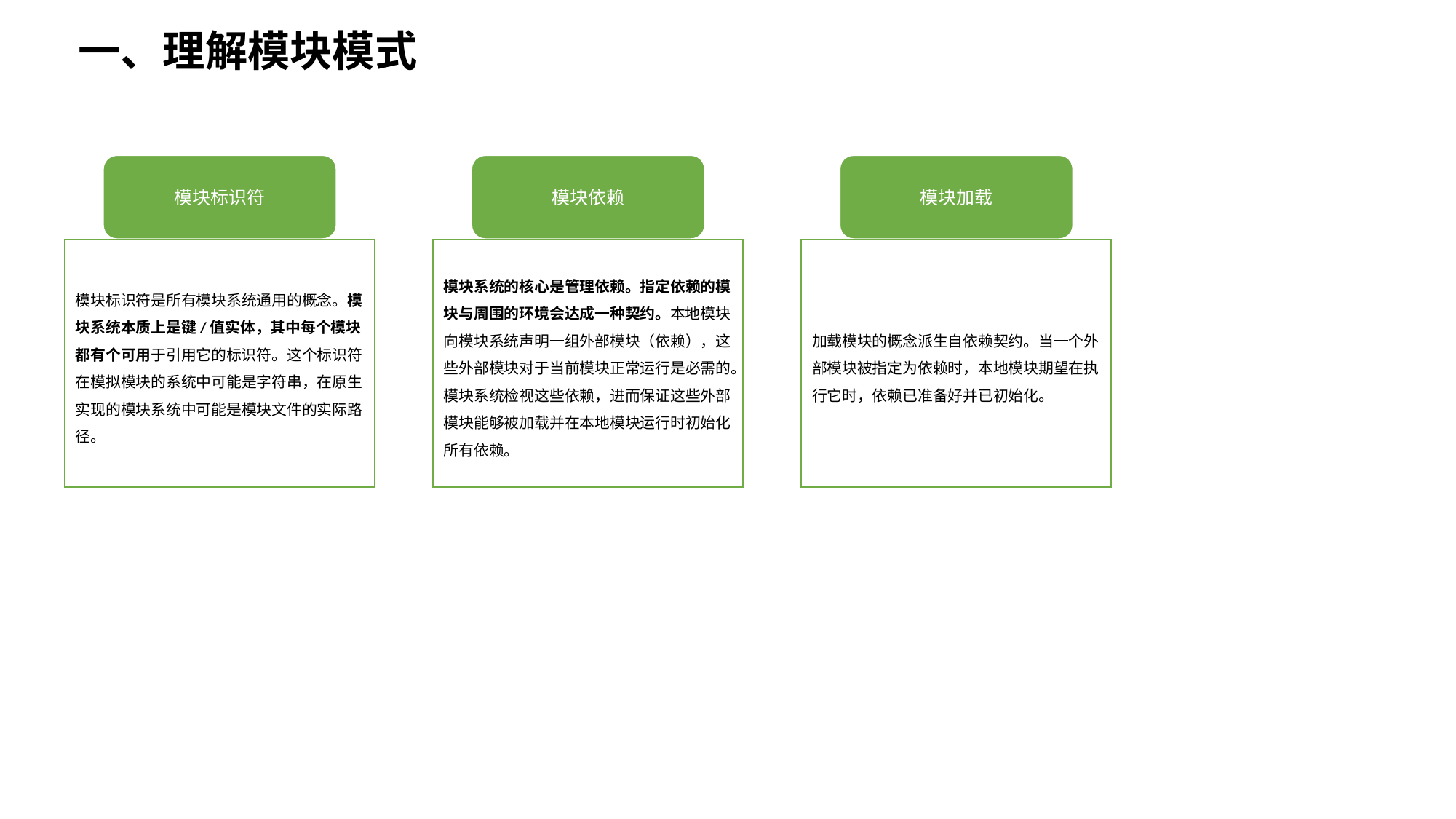

一、理解模块模式
模块标识符
模块标识符是所有模块系统通用的概念。模块系统本质上是键/值实体，其中每个模块都有个可用于引用它的标识符。这个标识符在模拟模块的系统中可能是字符串，在原生实现的模块系统中可能是模块文件的实际路径。
模块依赖
模块系统的核心是管理依赖。指定依赖的模块与周围的环境会达成一种契约。本地模块向模块系统声明一组外部模块（依赖），这些外部模块对于当前模块正常运行是必需的。模块系统检视这些依赖，进而保证这些外部模块能够被加载并在本地模块运行时初始化所有依赖。
模块加载
加载模块的概念派生自依赖契约。当一个外部模块被指定为依赖时，本地模块期望在执行它时，依赖已准备好并已初始化。